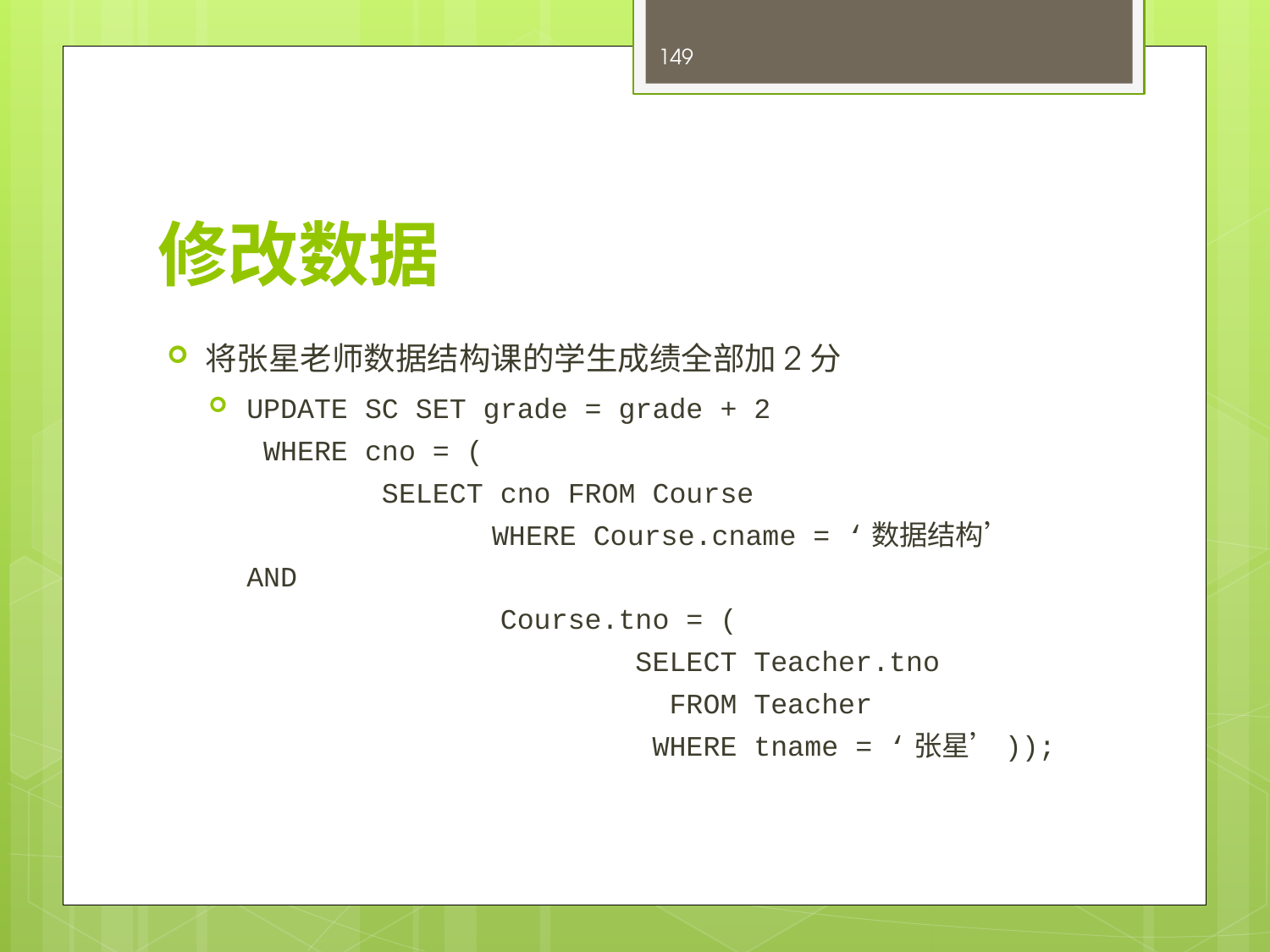

149
# 修改数据
将张星老师数据结构课的学生成绩全部加2分
UPDATE SC SET grade = grade + 2
 WHERE cno = (
        SELECT cno FROM Course
	       WHERE Course.cname = ‘数据结构’ AND
               Course.tno = (
                       SELECT Teacher.tno
                         FROM Teacher
                        WHERE tname = ‘张星’));